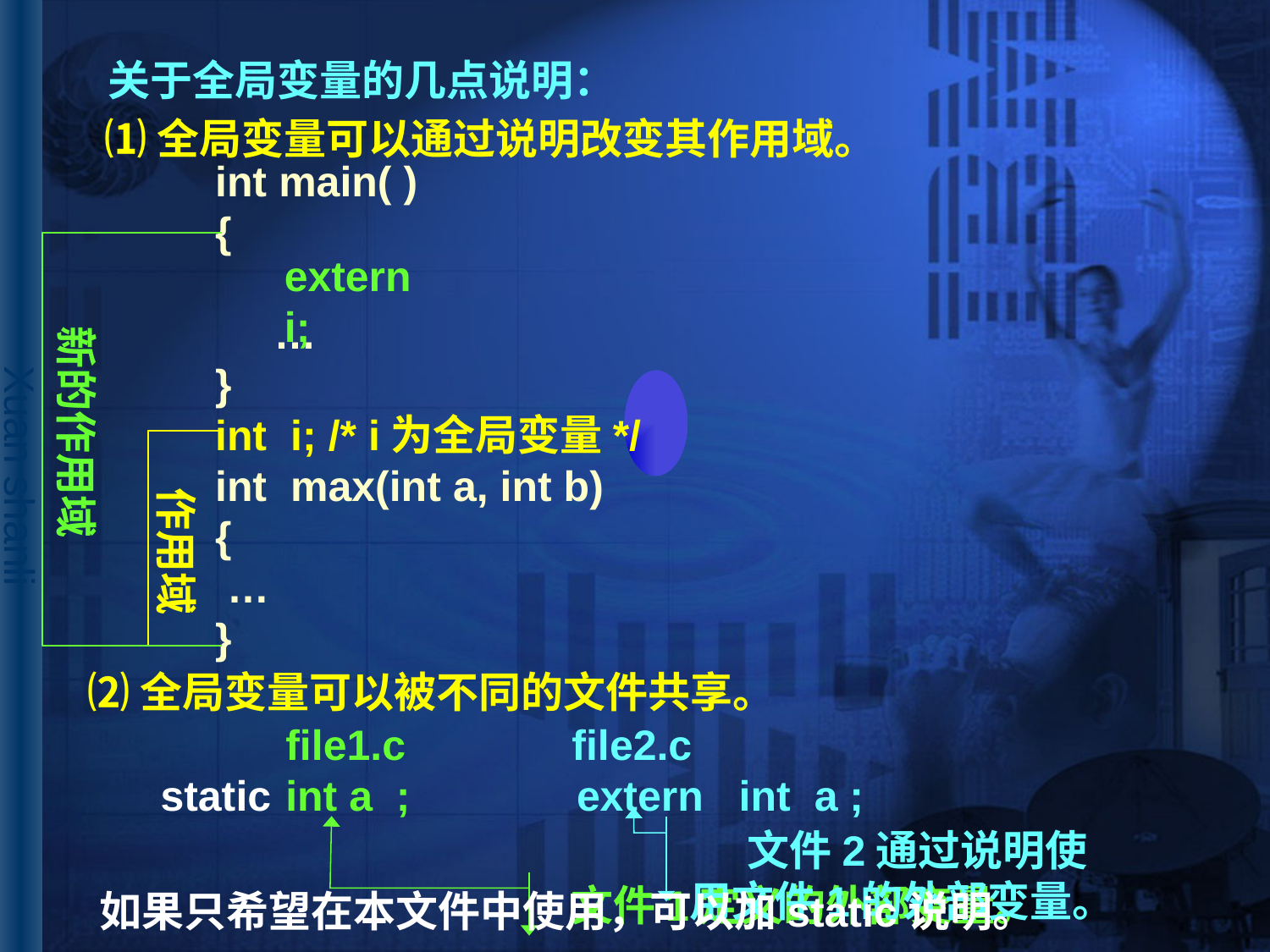

# 关于全局变量的几点说明：
⑴全局变量可以通过说明改变其作用域。
int main( )
{

     …
}
int  i; /* i为全局变量*/
int  max(int a, int b)
{
 …
}

extern   i;
新的作用域

作用域
⑵全局变量可以被不同的文件共享。
             file1.c              file2.c
             int a  ;              extern   int  a ;
static
     文件2通过说明使用文件1的外部变量。
文件1定义的外部变量。
如果只希望在本文件中使用，可以加static说明。